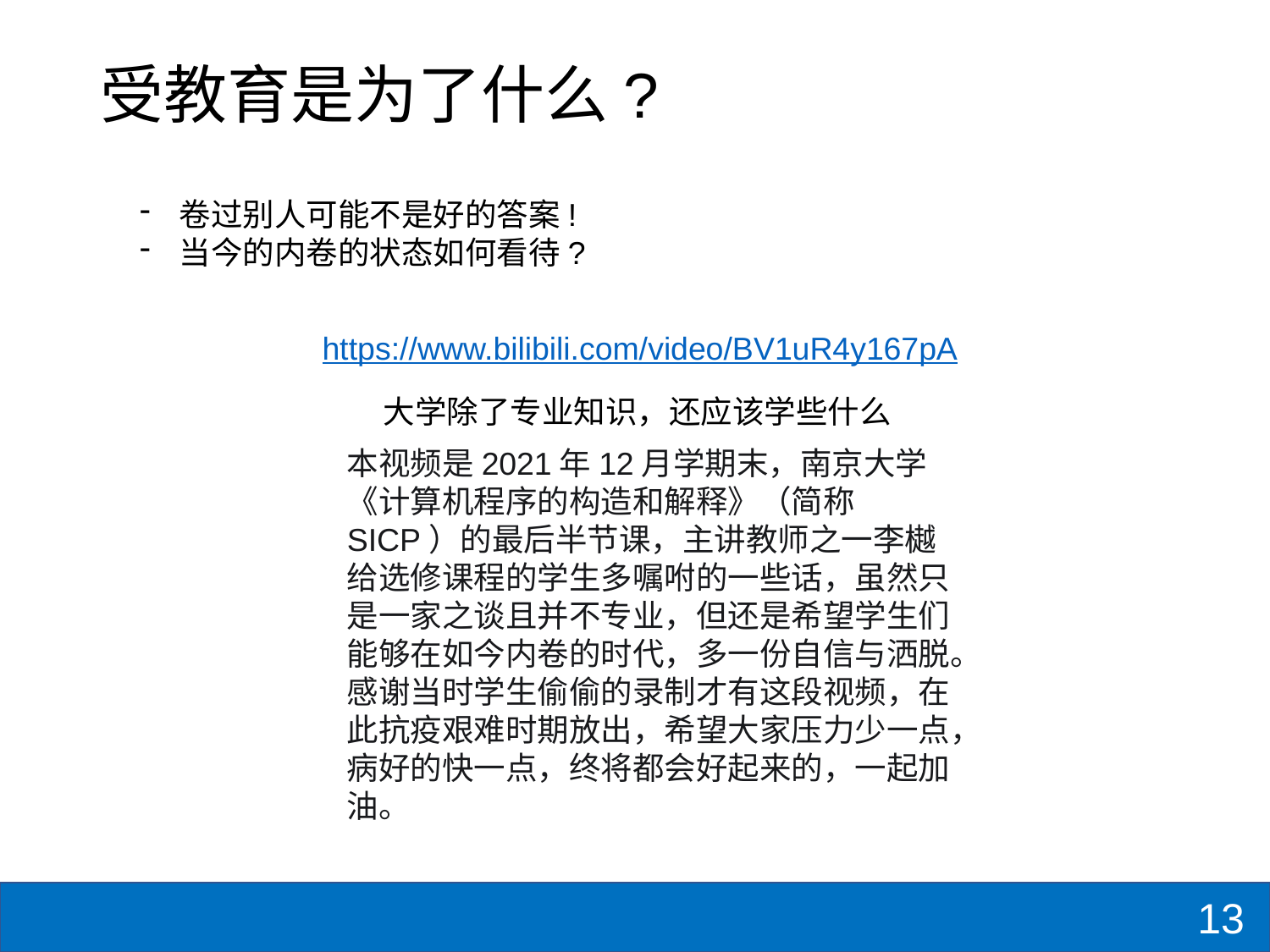

# 受教育是为了什么?
卷过别人可能不是好的答案!
当今的内卷的状态如何看待?

https://www.bilibili.com/video/BV1uR4y167pA
大学除了专业知识，还应该学些什么
本视频是2021年12月学期末，南京大学《计算机程序的构造和解释》（简称SICP）的最后半节课，主讲教师之一李樾给选修课程的学生多嘱咐的一些话，虽然只是一家之谈且并不专业，但还是希望学生们能够在如今内卷的时代，多一份自信与洒脱。感谢当时学生偷偷的录制才有这段视频，在此抗疫艰难时期放出，希望大家压力少一点，病好的快一点，终将都会好起来的，一起加油。
13